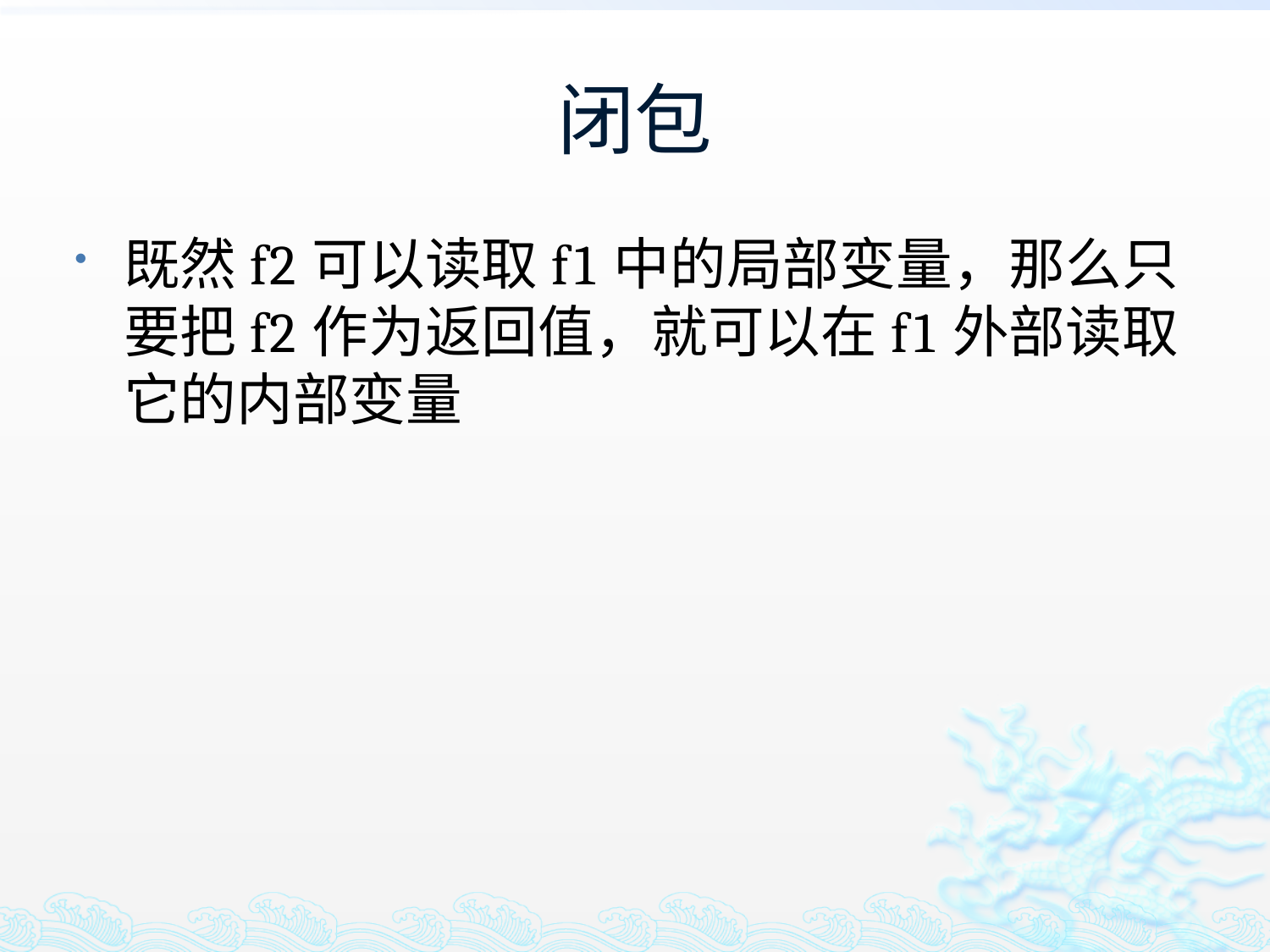

# 闭包
既然f2可以读取f1中的局部变量，那么只要把f2作为返回值，就可以在f1外部读取它的内部变量